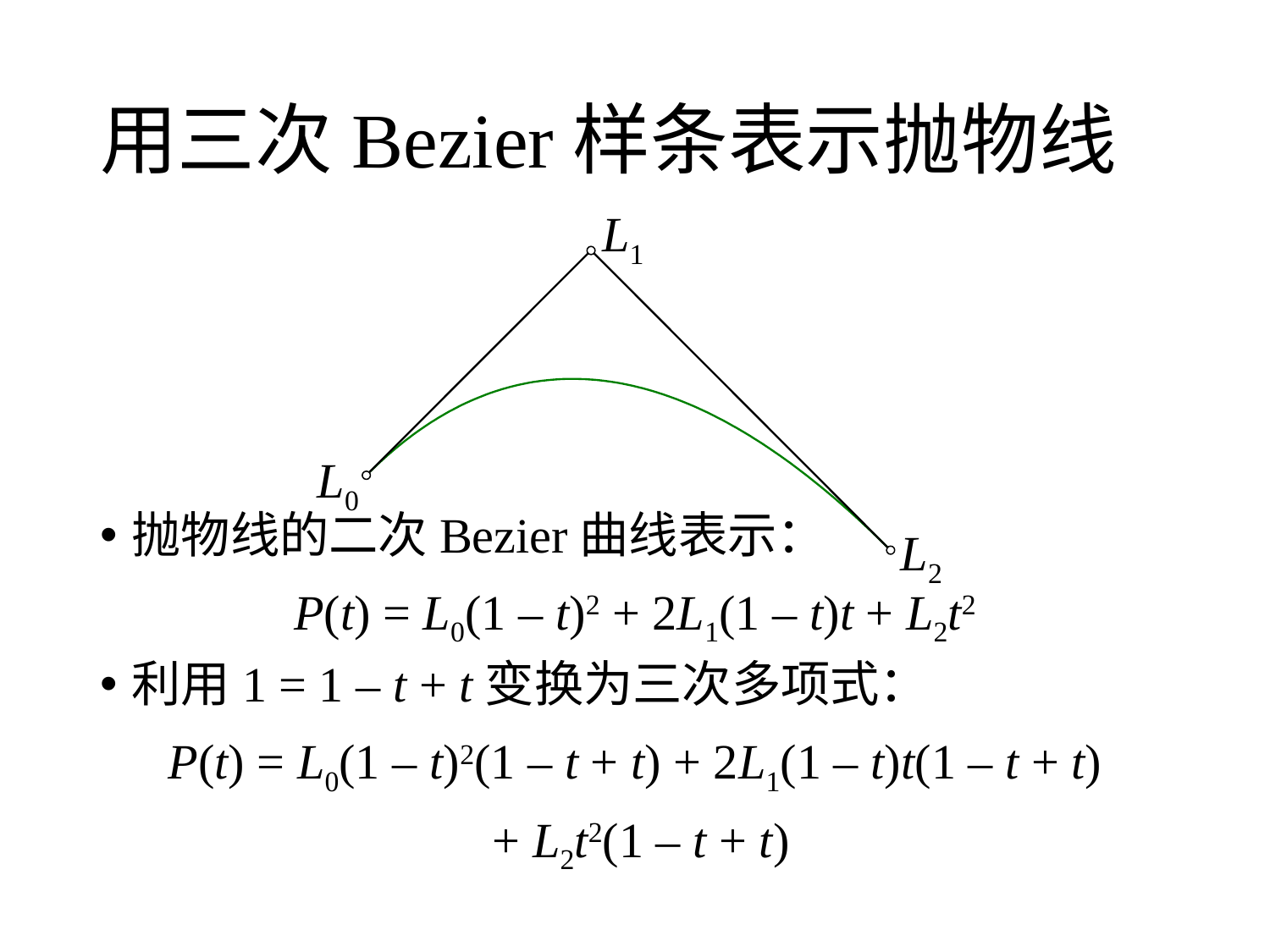

# 用三次Bezier样条表示抛物线
L1

L0

抛物线的二次Bezier曲线表示：
P(t) = L0(1 – t)2 + 2L1(1 – t)t + L2t2
利用1 = 1 – t + t变换为三次多项式：
P(t) = L0(1 – t)2(1 – t + t) + 2L1(1 – t)t(1 – t + t)
 + L2t2(1 – t + t)
L2